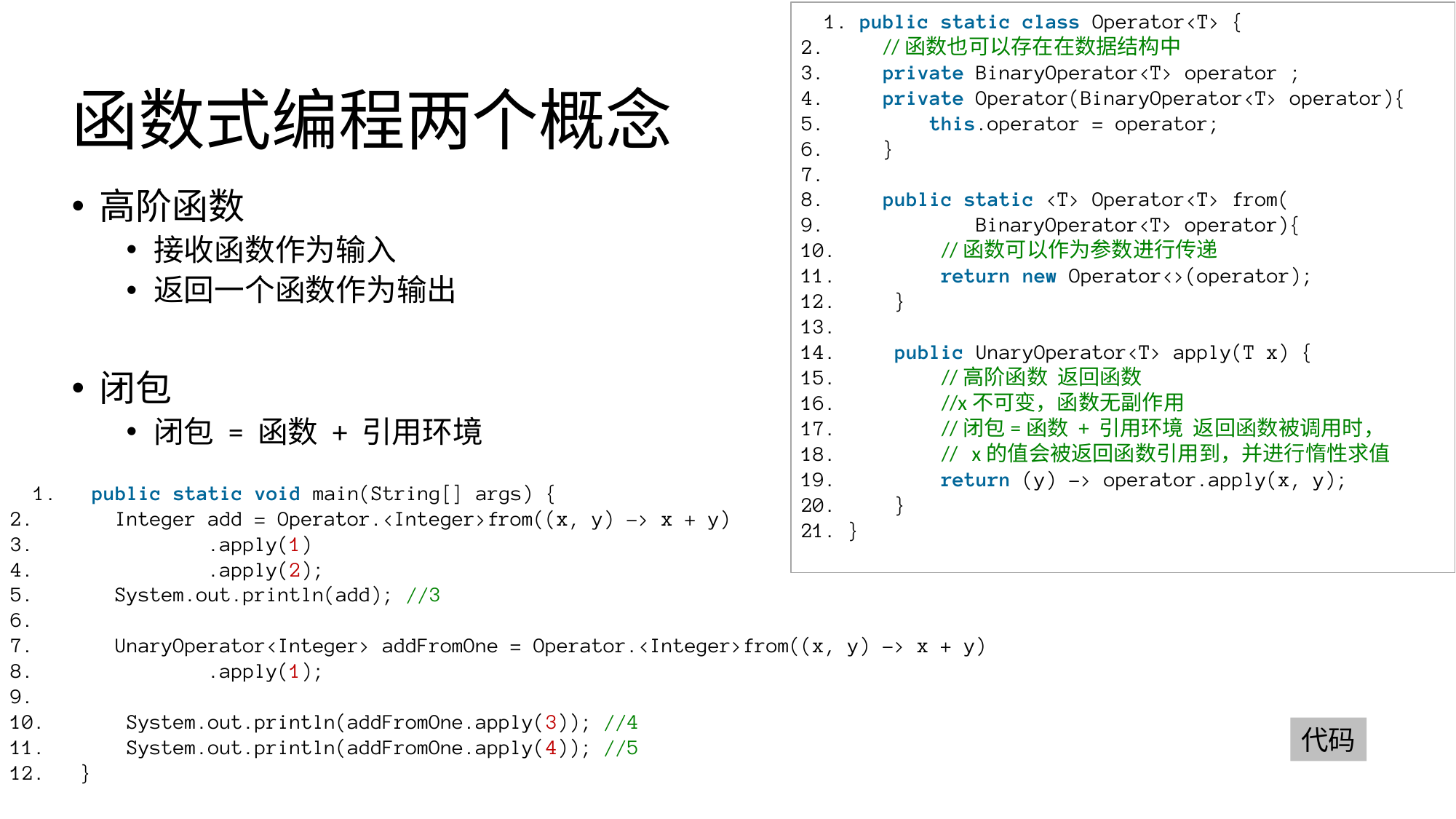

1. public static class Operator<T> {  2.     //函数也可以存在在数据结构中  3.     private BinaryOperator<T> operator ;  4.     private Operator(BinaryOperator<T> operator){  5.         this.operator = operator;  6.     }  7.   8.     public static <T> Operator<T> from(  9.             BinaryOperator<T> operator){  10.         //函数可以作为参数进行传递  11.         return new Operator<>(operator);  12.     }  13.   14.     public UnaryOperator<T> apply(T x) {  15.         //高阶函数  返回函数  16.         //x不可变，函数无副作用  17.         //闭包=函数 + 引用环境  返回函数被调用时，  18.         //   x的值会被返回函数引用到，并进行惰性求值  19.         return (y) -> operator.apply(x, y);  20.     }  21. }
# 函数式编程两个概念
高阶函数
接收函数作为输入
返回一个函数作为输出

闭包
闭包 = 函数 + 引用环境
  1.   public static void main(String[] args) {  2.       Integer add = Operator.<Integer>from((x, y) -> x + y)  3.               .apply(1)  4.               .apply(2);  5.       System.out.println(add); //3   6.   7.       UnaryOperator<Integer> addFromOne = Operator.<Integer>from((x, y) -> x + y)  8.               .apply(1);  9.   10.       System.out.println(addFromOne.apply(3)); //4  11.       System.out.println(addFromOne.apply(4)); //5  12.   }
代码